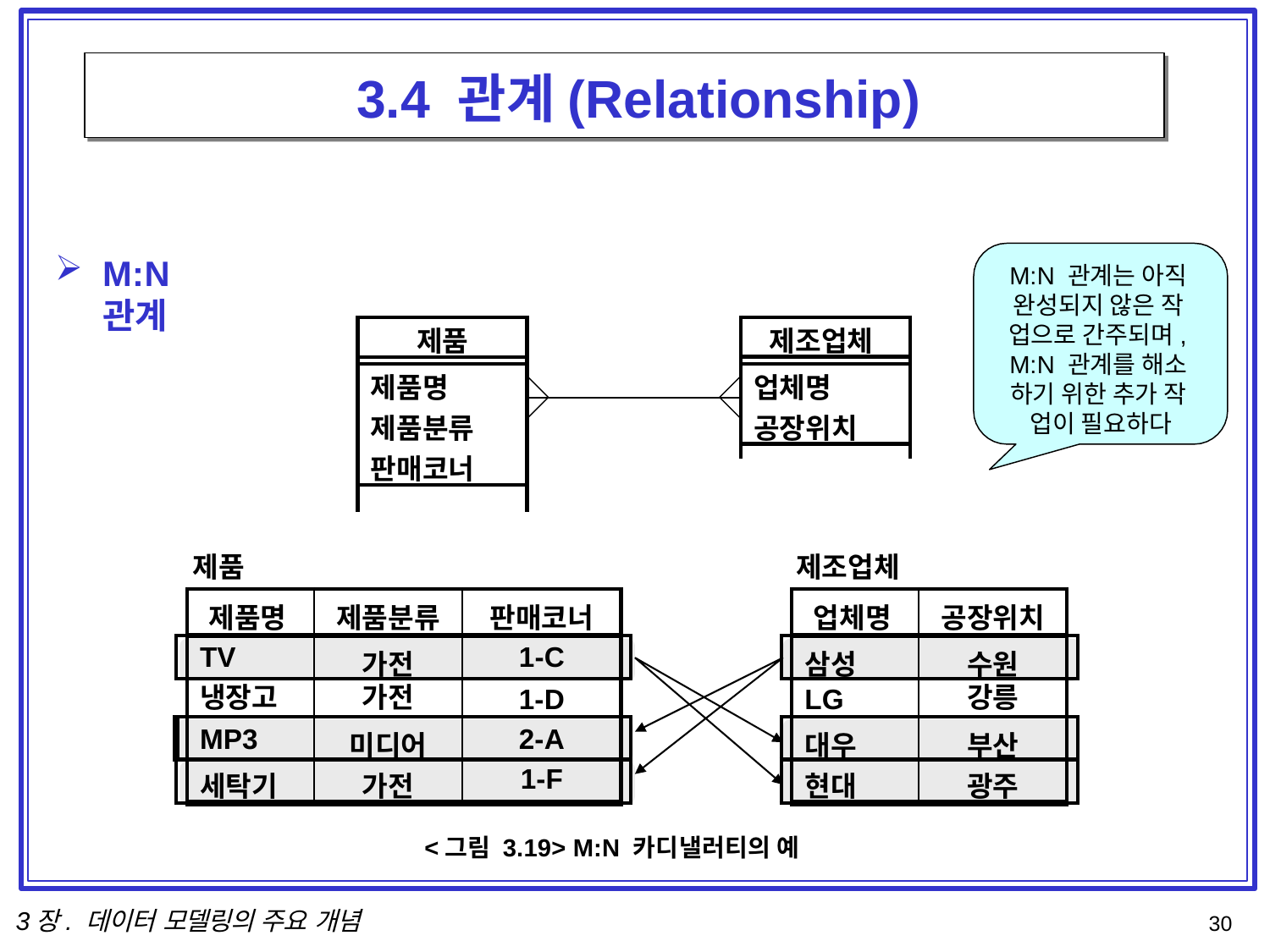

# 3.4 관계(Relationship)

M:N 관계
M:N 관계는 아직  완성되지 않은 작  업으로 간주되며,  M:N 관계를 해소  하기 위한 추가 작  업이 필요하다

제품
제조업체
제품명
제품분류  판매코너
업체명
공장위치

제품
제조업체
|  | 제품명 | 제품분류 | 판매코너 |  |
| --- | --- | --- | --- | --- |
|  | TV | 가전 | 1-C |  |
|  | 냉장고 | 가전 | 1-D |  |
|  | MP3 | 미디어 | 2-A |  |
|  | 세탁기 | 가전 | 1-F |  |
|  | 업체명 | 공장위치 |  |
| --- | --- | --- | --- |
|  | 삼성 | 수원 |  |
|  | LG | 강릉 |  |
|  | 대우 | 부산 |  |
|  | 현대 | 광주 |  |
<그림 3.19> M:N 카디낼러티의 예
3장. 데이터 모델링의 주요 개념
30